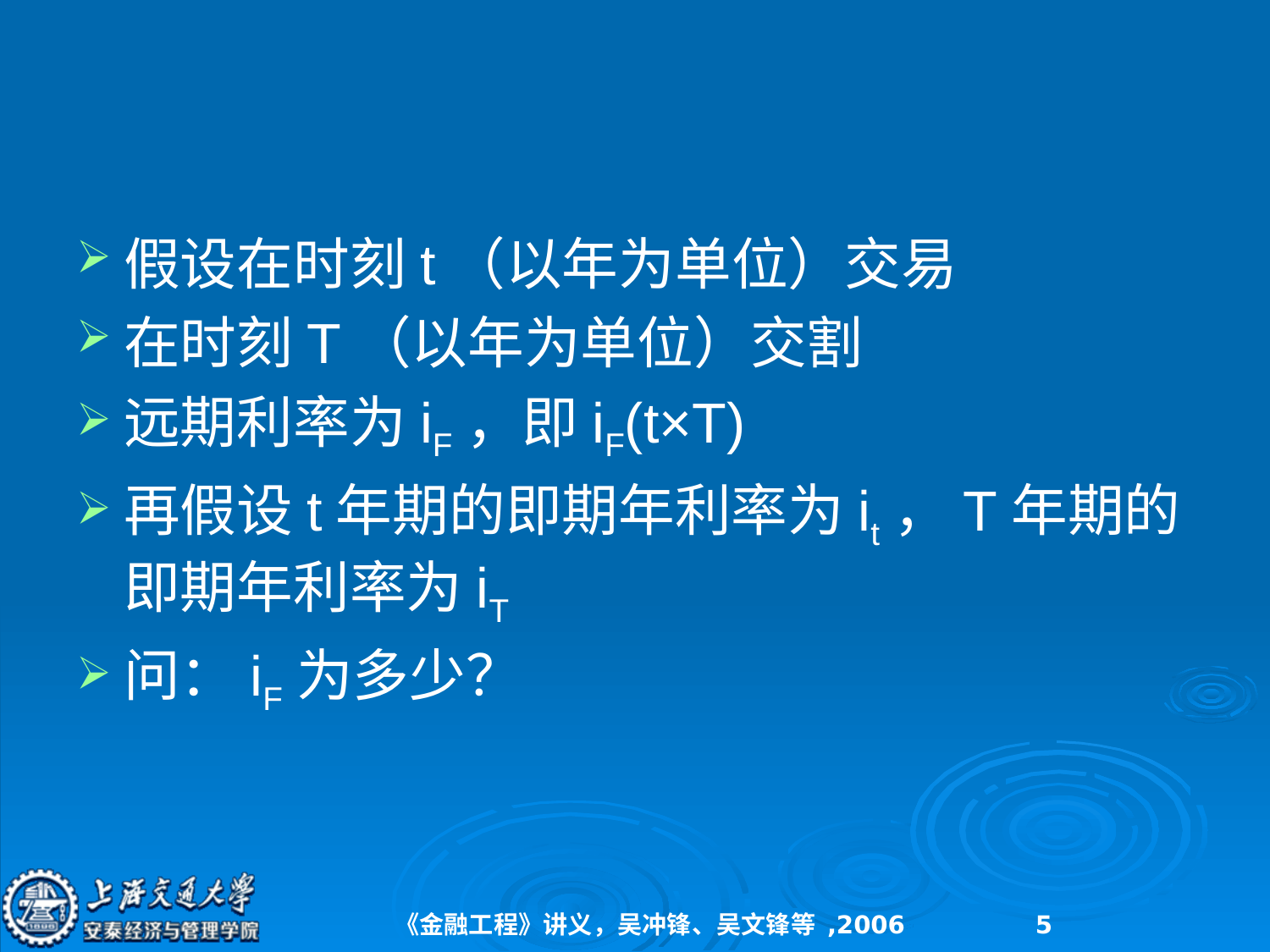

#
假设在时刻t（以年为单位）交易
在时刻T（以年为单位）交割
远期利率为iF，即iF(t×T)
再假设t年期的即期年利率为it，T年期的即期年利率为iT
问：iF为多少？